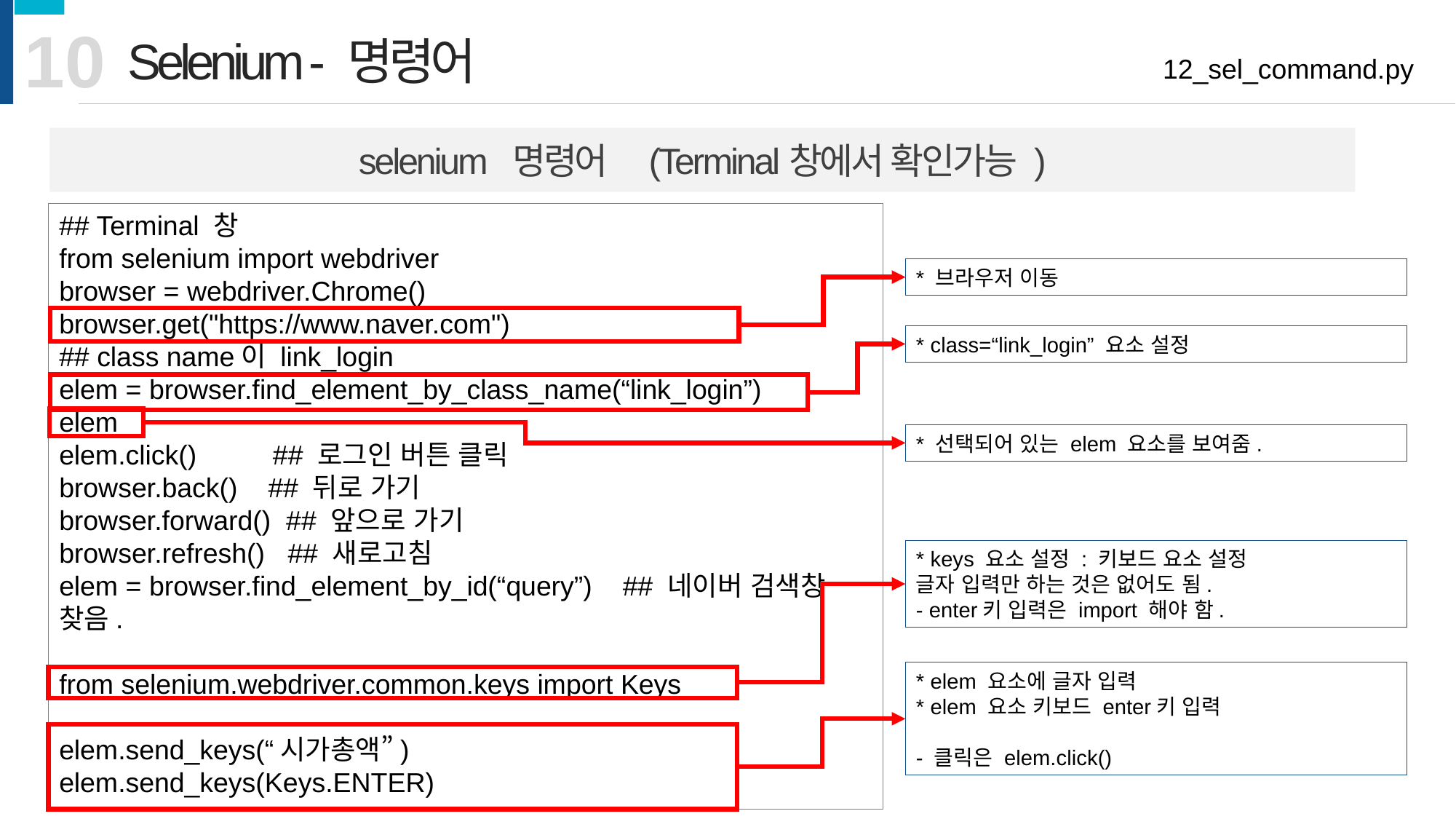

10
Selenium - 명령어
12_sel_command.py
selenium  명령어    (Terminal창에서 확인가능 )
## Terminal 창
from selenium import webdriver
browser = webdriver.Chrome()
browser.get("https://www.naver.com")
## class name이 link_login
elem = browser.find_element_by_class_name(“link_login”)
elem
elem.click()          ## 로그인 버튼 클릭
browser.back()    ## 뒤로 가기
browser.forward()  ## 앞으로 가기
browser.refresh()   ## 새로고침
elem = browser.find_element_by_id(“query”)    ## 네이버 검색창 찾음.
from selenium.webdriver.common.keys import Keys

elem.send_keys(“시가총액”)
elem.send_keys(Keys.ENTER)
* 브라우저 이동

* class=“link_login” 요소 설정

* 선택되어 있는 elem 요소를 보여줌.
* keys 요소 설정 : 키보드 요소 설정
글자 입력만 하는 것은 없어도 됨.
- enter키 입력은 import 해야 함.
* elem 요소에 글자 입력
* elem 요소 키보드 enter키 입력
- 클릭은 elem.click()